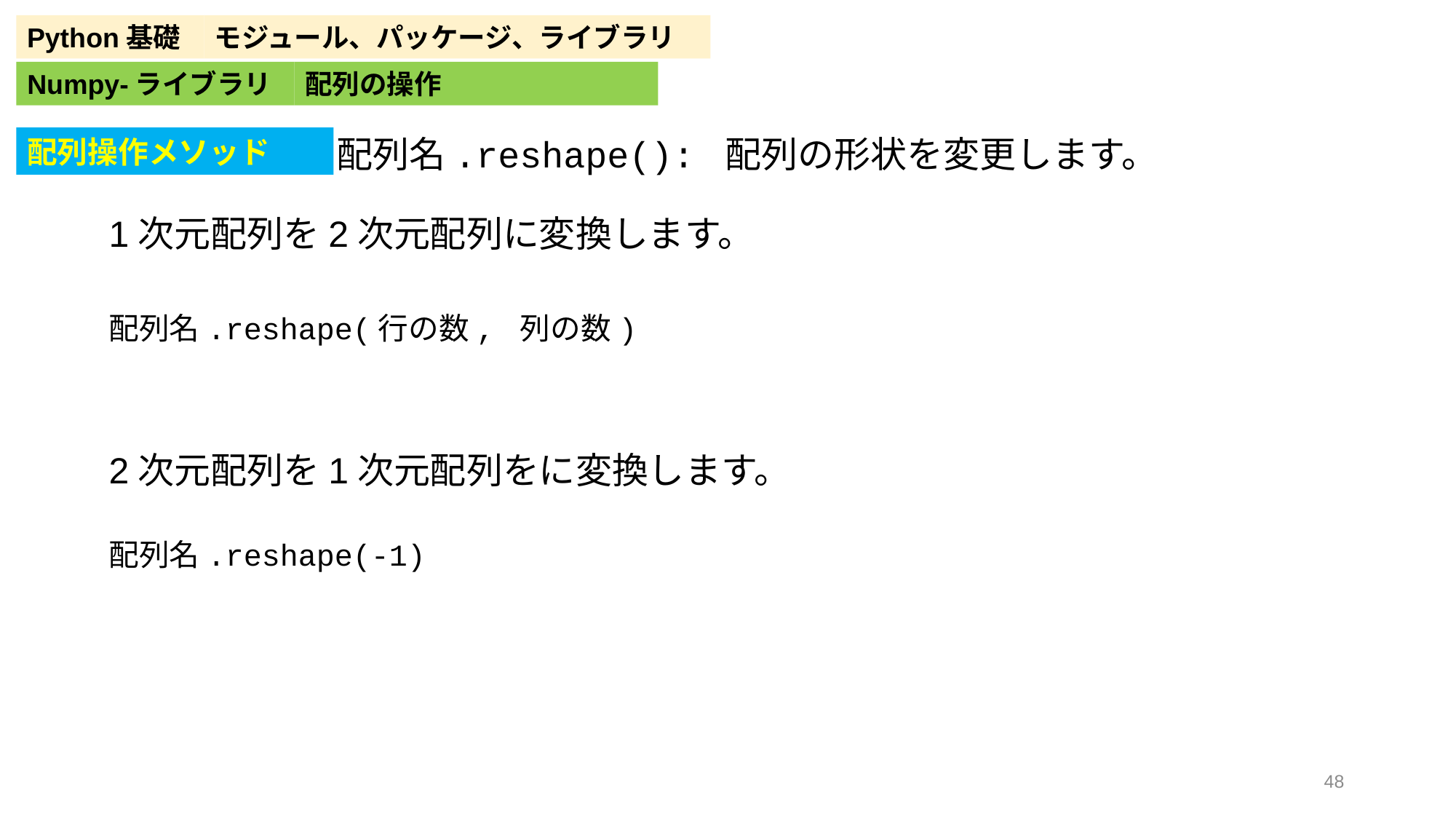

Python基礎
モジュール、パッケージ、ライブラリ
Numpy-ライブラリ
配列の操作
配列名.reshape(): 配列の形状を変更します。
配列操作メソッド
1次元配列を2次元配列に変換します。
配列名.reshape(行の数, 列の数)
2次元配列を1次元配列をに変換します。
配列名.reshape(-1)
48